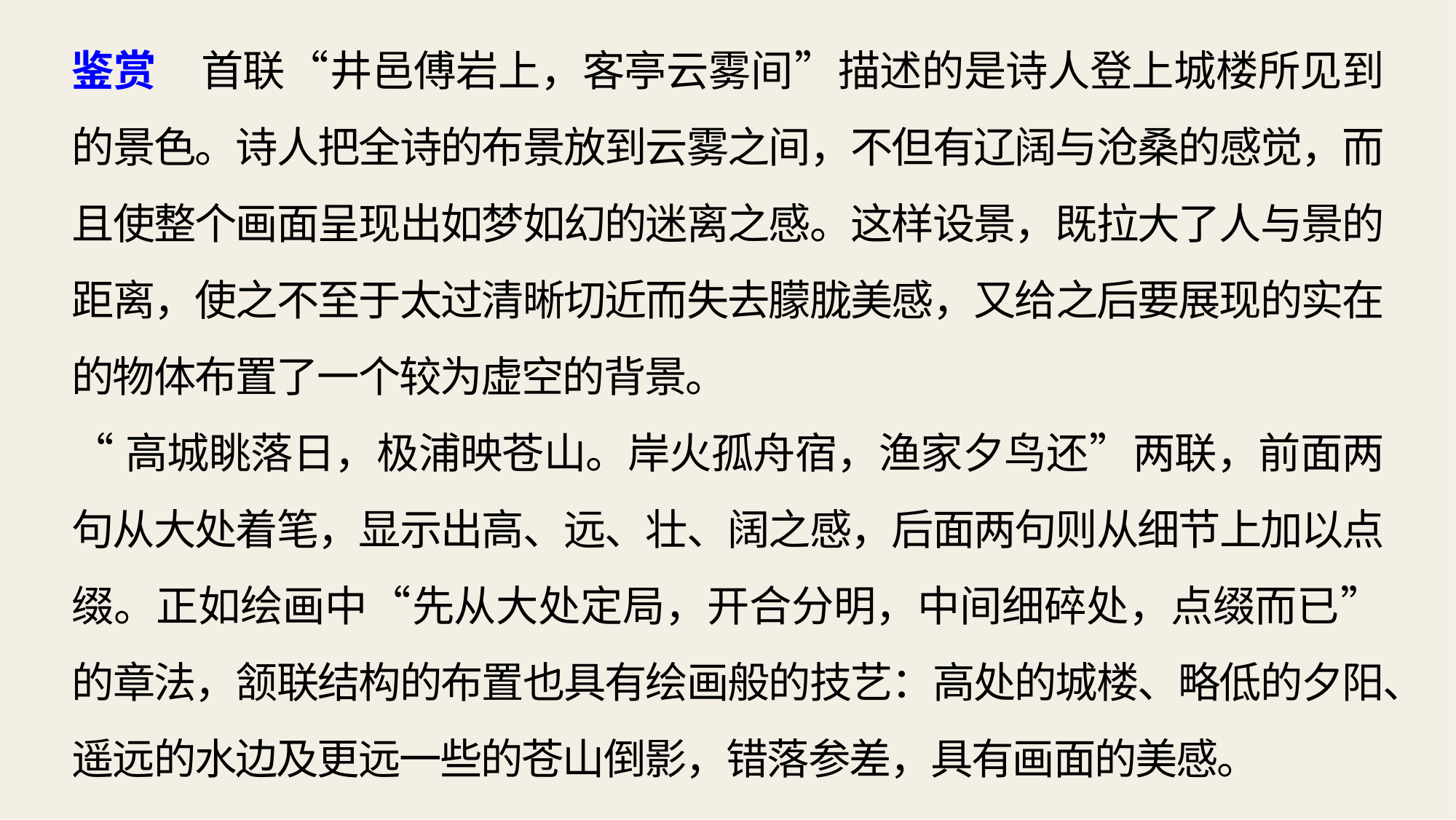

鉴赏　首联“井邑傅岩上，客亭云雾间”描述的是诗人登上城楼所见到的景色。诗人把全诗的布景放到云雾之间，不但有辽阔与沧桑的感觉，而且使整个画面呈现出如梦如幻的迷离之感。这样设景，既拉大了人与景的距离，使之不至于太过清晰切近而失去朦胧美感，又给之后要展现的实在的物体布置了一个较为虚空的背景。
“高城眺落日，极浦映苍山。岸火孤舟宿，渔家夕鸟还”两联，前面两句从大处着笔，显示出高、远、壮、阔之感，后面两句则从细节上加以点缀。正如绘画中“先从大处定局，开合分明，中间细碎处，点缀而已”的章法，颔联结构的布置也具有绘画般的技艺：高处的城楼、略低的夕阳、遥远的水边及更远一些的苍山倒影，错落参差，具有画面的美感。